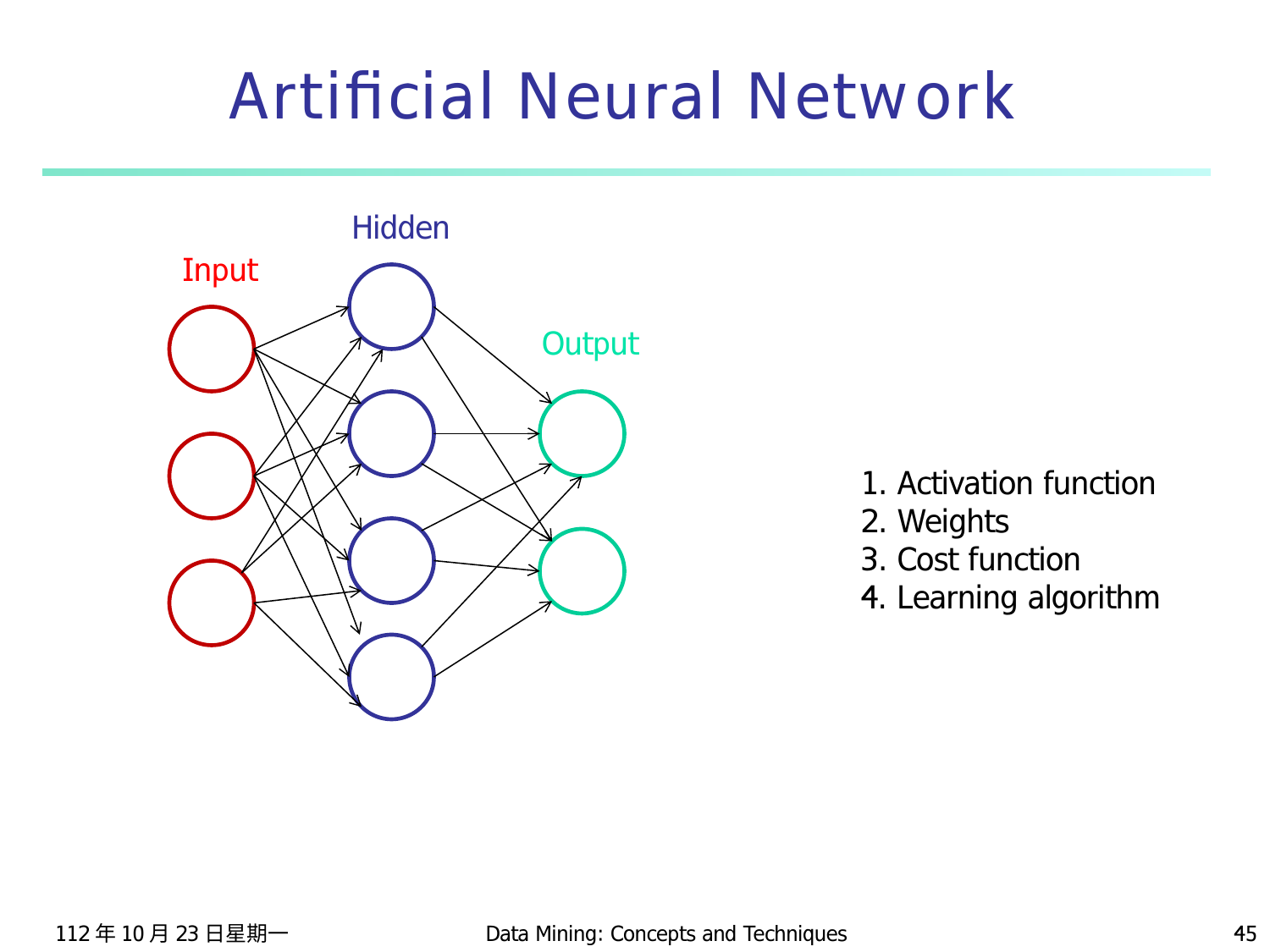

# Artificial Neural Network
Hidden
Input

Output

1. Activation function
2. Weights
3. Cost function
4. Learning algorithm

112年10月23日星期一
Data Mining: Concepts and Techniques
45